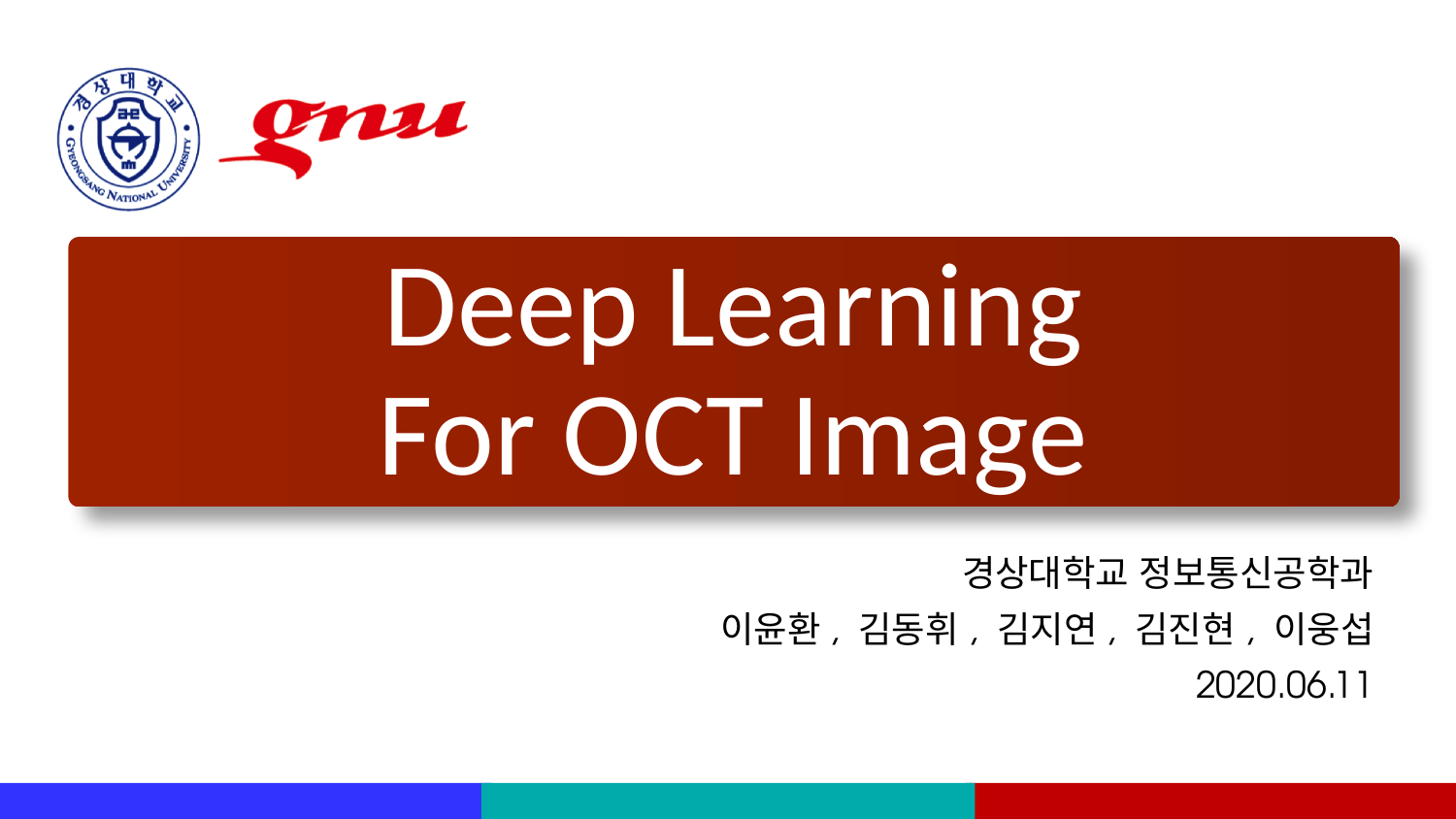

Deep Learning
For OCT Image
경상대학교 정보통신공학과
이윤환, 김동휘, 김지연, 김진현, 이웅섭
2020.06.11